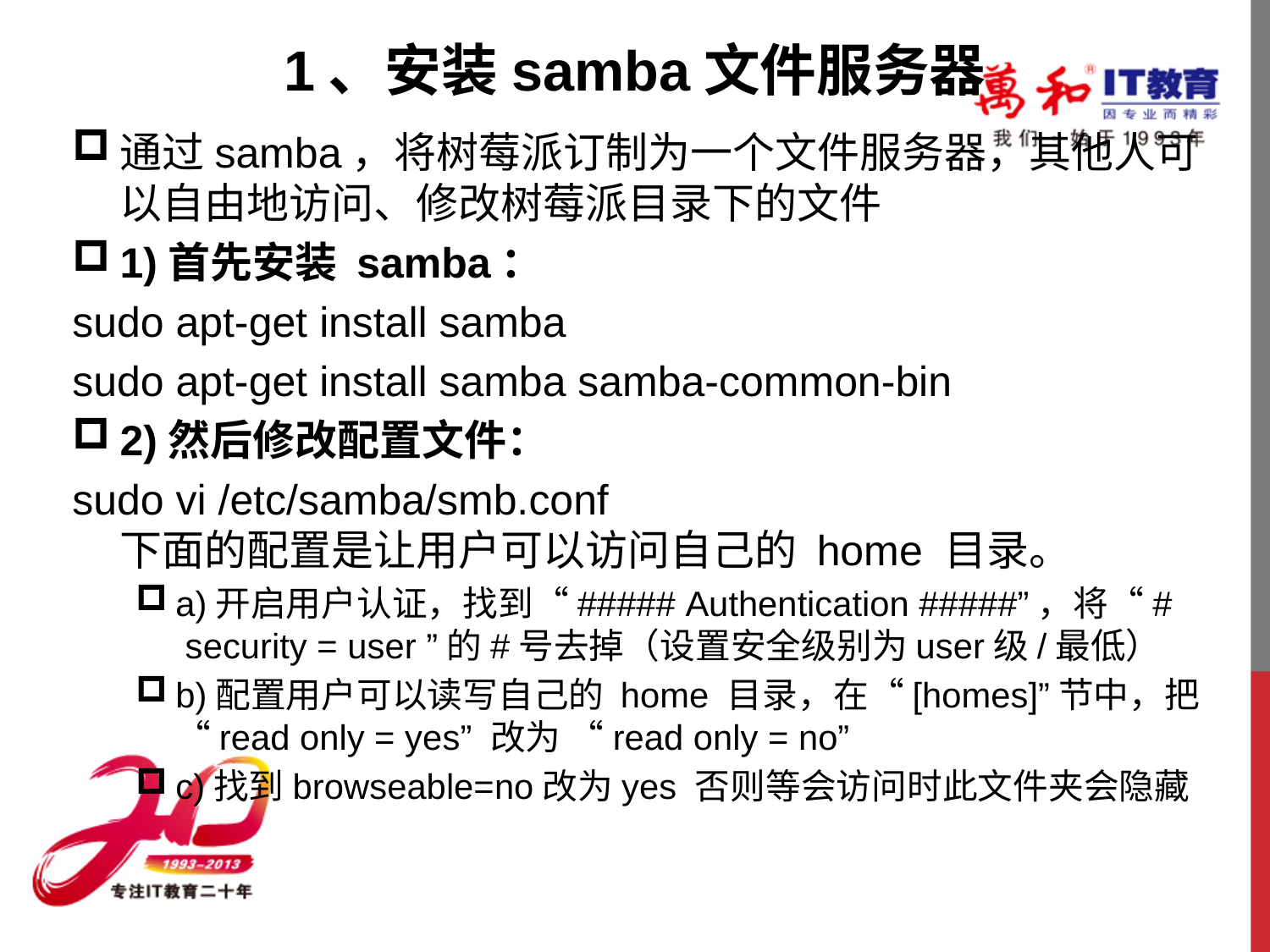

# 1、安装samba文件服务器
通过samba，将树莓派订制为一个文件服务器，其他人可以自由地访问、修改树莓派目录下的文件
1)首先安装 samba：
sudo apt-get install samba
sudo apt-get install samba samba-common-bin
2)然后修改配置文件：
sudo vi /etc/samba/smb.conf
下面的配置是让用户可以访问自己的 home 目录。
a)开启用户认证，找到“##### Authentication #####”，将“#  security = user ”的#号去掉（设置安全级别为user级/最低）
b)配置用户可以读写自己的 home 目录，在“[homes]”节中，把 “read only = yes” 改为 “read only = no”
c)找到browseable=no改为yes 否则等会访问时此文件夹会隐藏